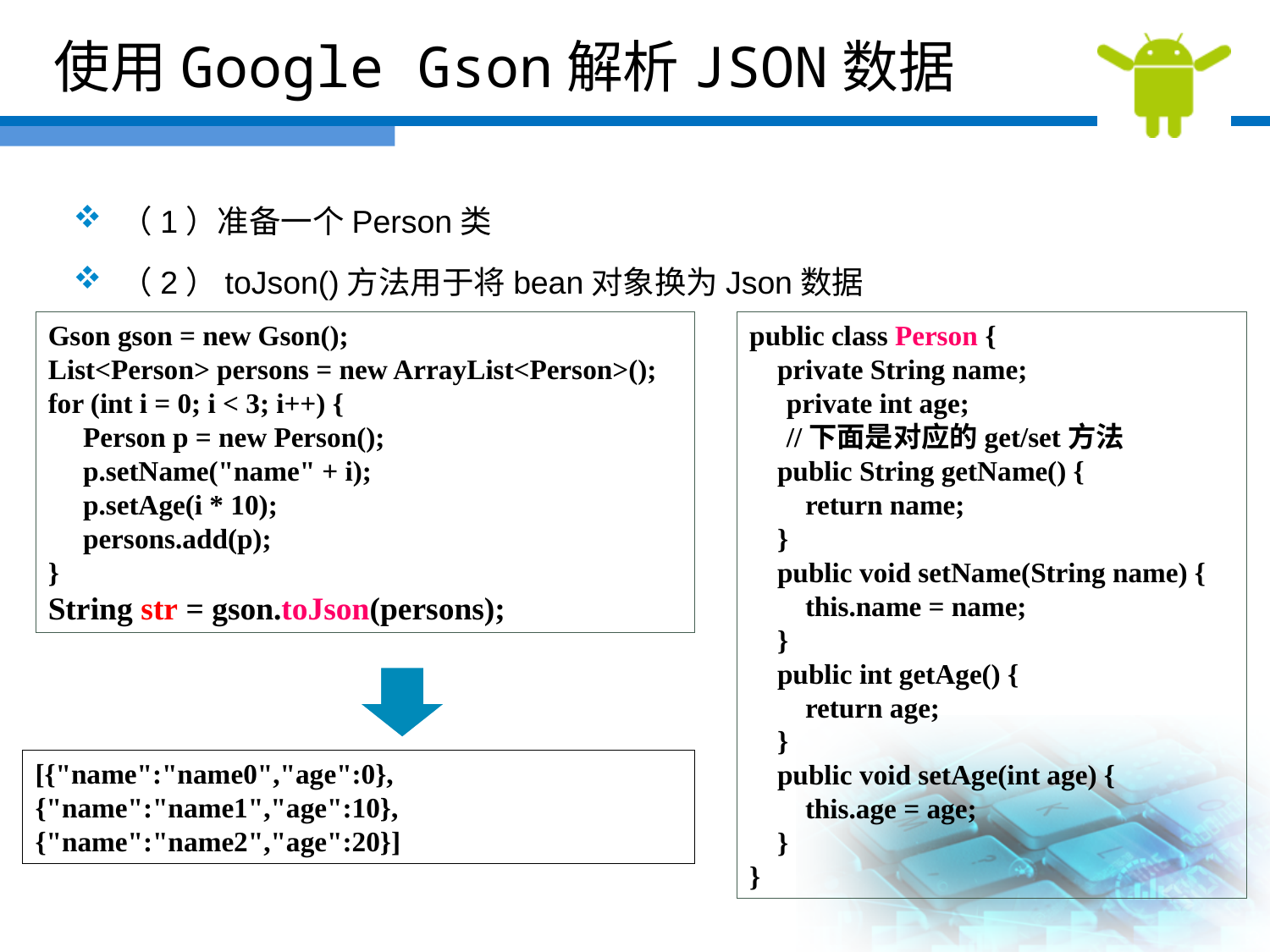

使用Google Gson解析JSON数据
（1）准备一个Person类
（2）toJson()方法用于将bean对象换为Json数据
Gson gson = new Gson();
List<Person> persons = new ArrayList<Person>();
for (int i = 0; i < 3; i++) {
     Person p = new Person();
     p.setName("name" + i);
     p.setAge(i * 10);
     persons.add(p);
}
String str = gson.toJson(persons);
public class Person {
    private String name;
private int age;
//下面是对应的get/set方法
    public String getName() {
        return name;
    }
    public void setName(String name) {
        this.name = name;
    }
    public int getAge() {
        return age;
    }
    public void setAge(int age) {
        this.age = age;
    }
}

[{"name":"name0","age":0},{"name":"name1","age":10},{"name":"name2","age":20}]